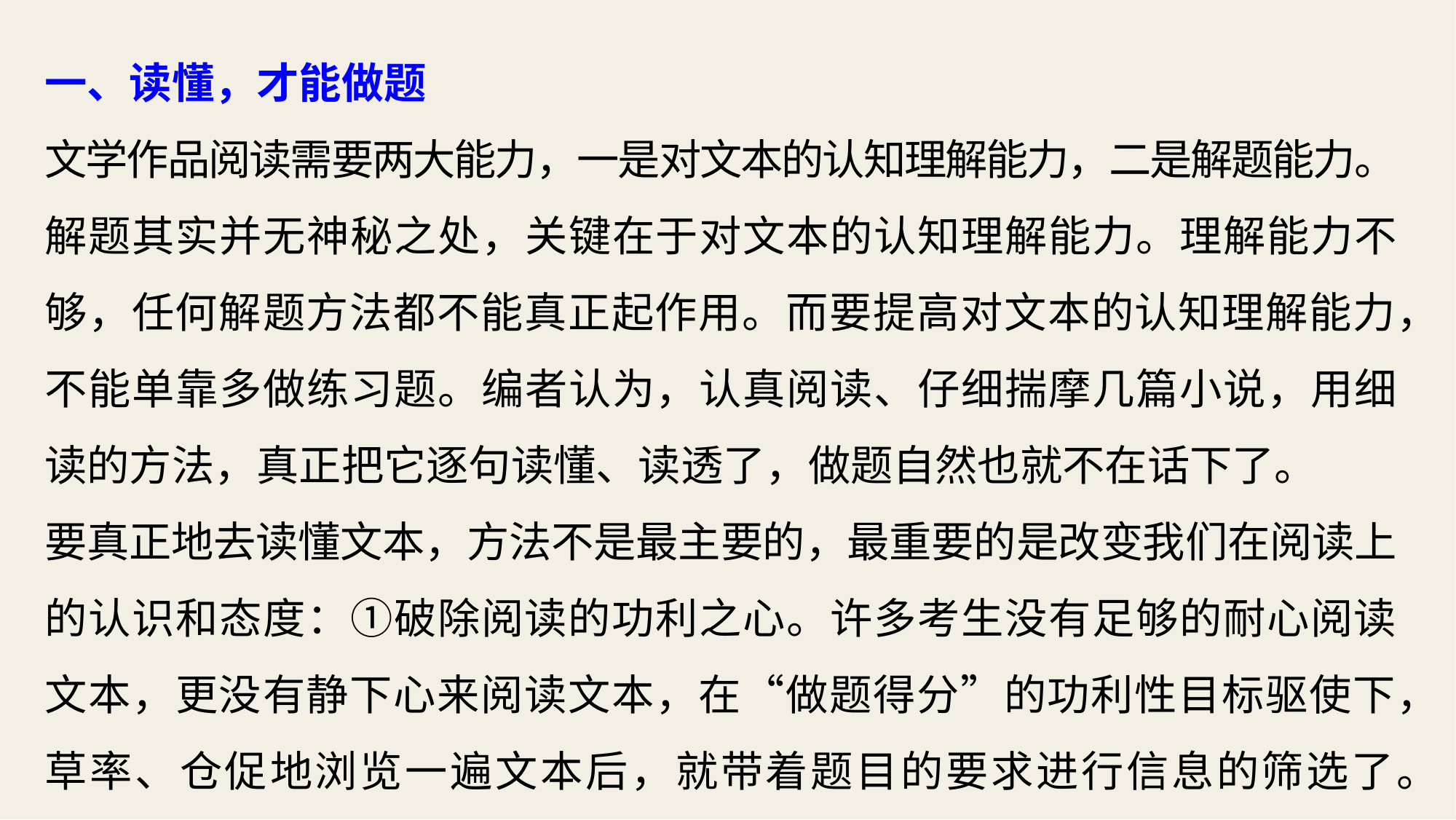

一、读懂，才能做题
文学作品阅读需要两大能力，一是对文本的认知理解能力，二是解题能力。解题其实并无神秘之处，关键在于对文本的认知理解能力。理解能力不够，任何解题方法都不能真正起作用。而要提高对文本的认知理解能力，不能单靠多做练习题。编者认为，认真阅读、仔细揣摩几篇小说，用细读的方法，真正把它逐句读懂、读透了，做题自然也就不在话下了。
要真正地去读懂文本，方法不是最主要的，最重要的是改变我们在阅读上的认识和态度：①破除阅读的功利之心。许多考生没有足够的耐心阅读文本，更没有静下心来阅读文本，在“做题得分”的功利性目标驱使下，草率、仓促地浏览一遍文本后，就带着题目的要求进行信息的筛选了。